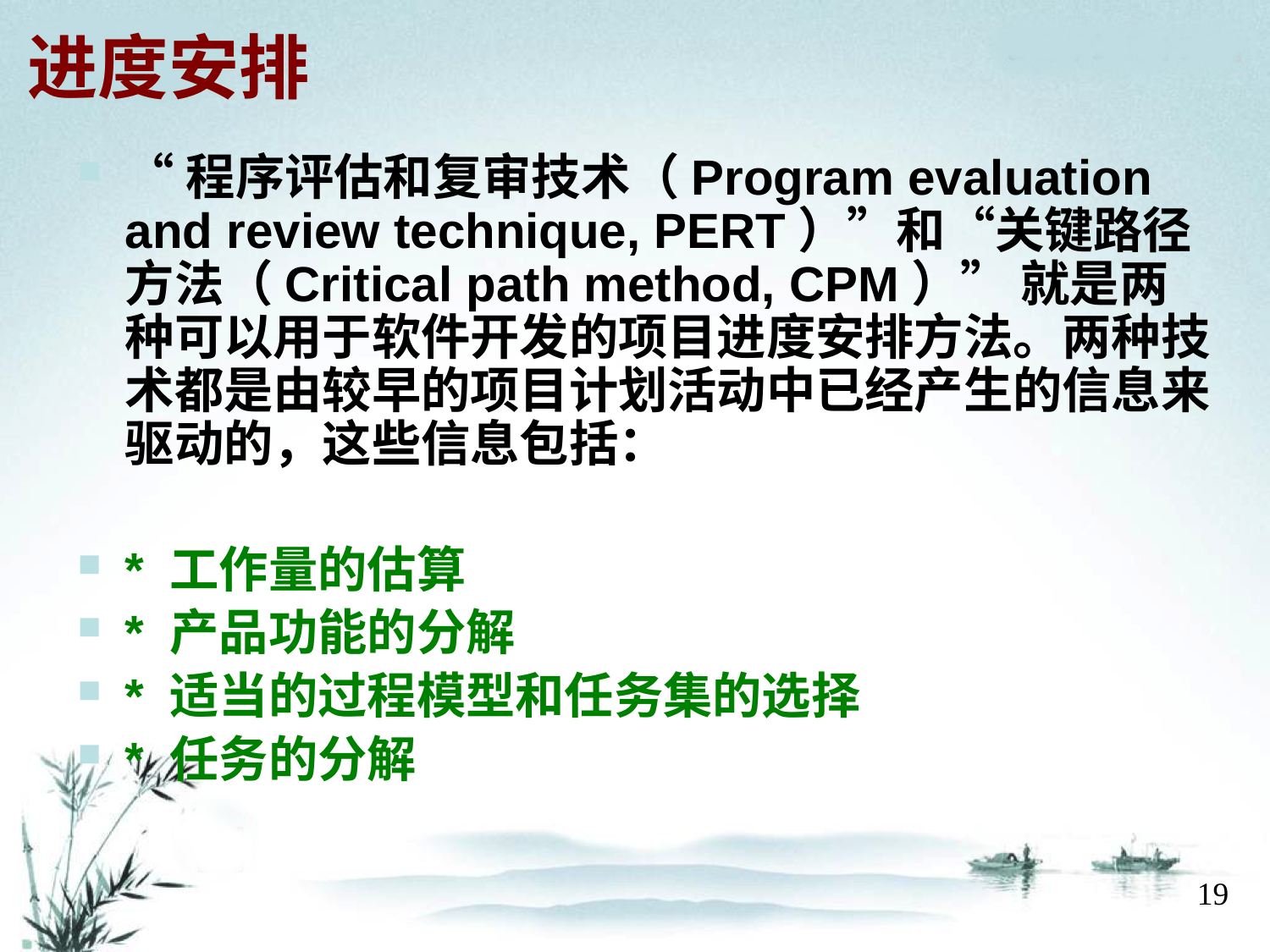

# 进度安排
“程序评估和复审技术（Program evaluation and review technique, PERT）”和“关键路径方法（Critical path method, CPM）” 就是两种可以用于软件开发的项目进度安排方法。两种技术都是由较早的项目计划活动中已经产生的信息来驱动的，这些信息包括：

* 工作量的估算
* 产品功能的分解
* 适当的过程模型和任务集的选择
* 任务的分解
19